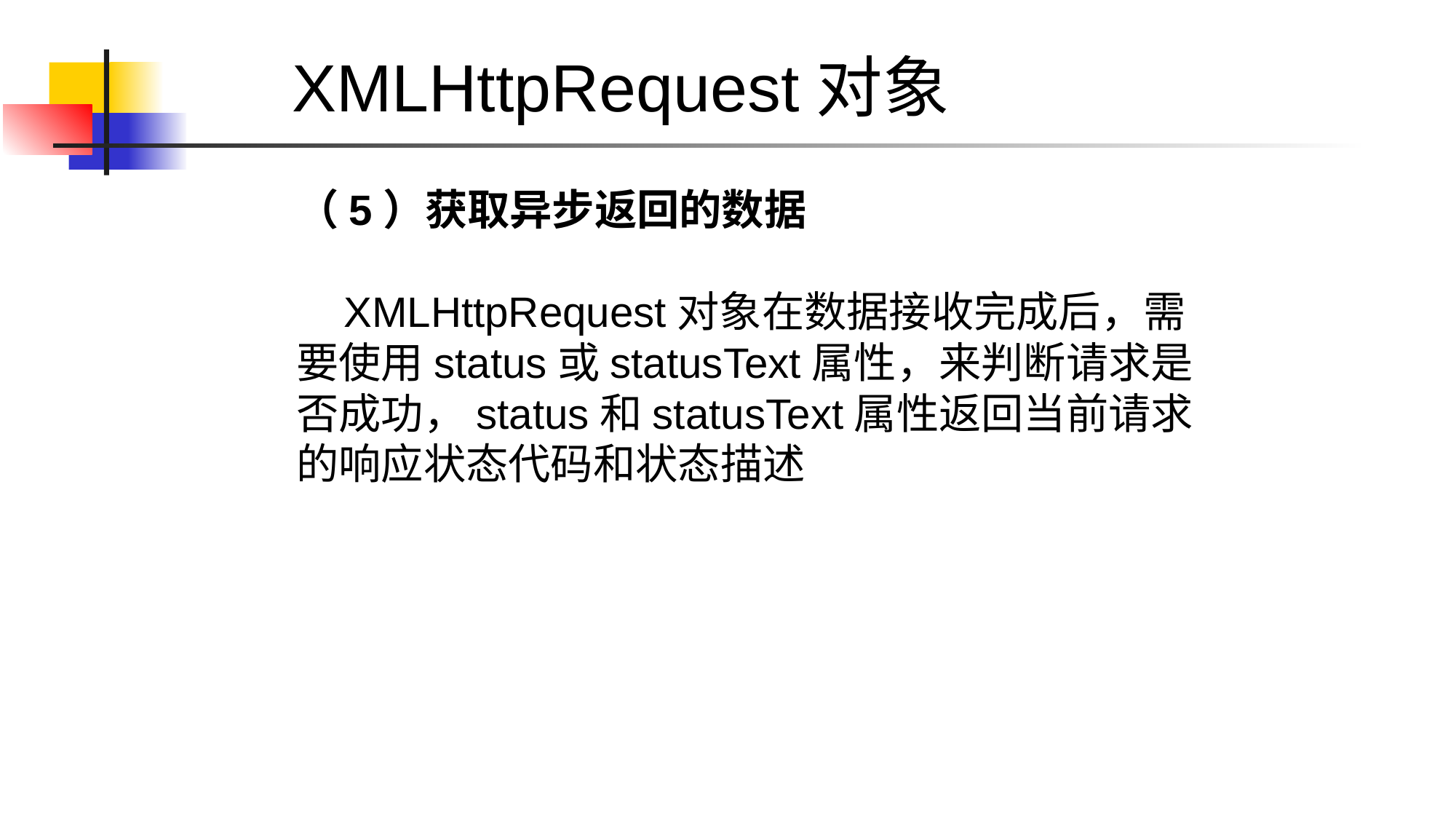

XMLHttpRequest对象
（5）获取异步返回的数据

    XMLHttpRequest对象在数据接收完成后，需要使用status或statusText属性，来判断请求是否成功，status和statusText属性返回当前请求的响应状态代码和状态描述